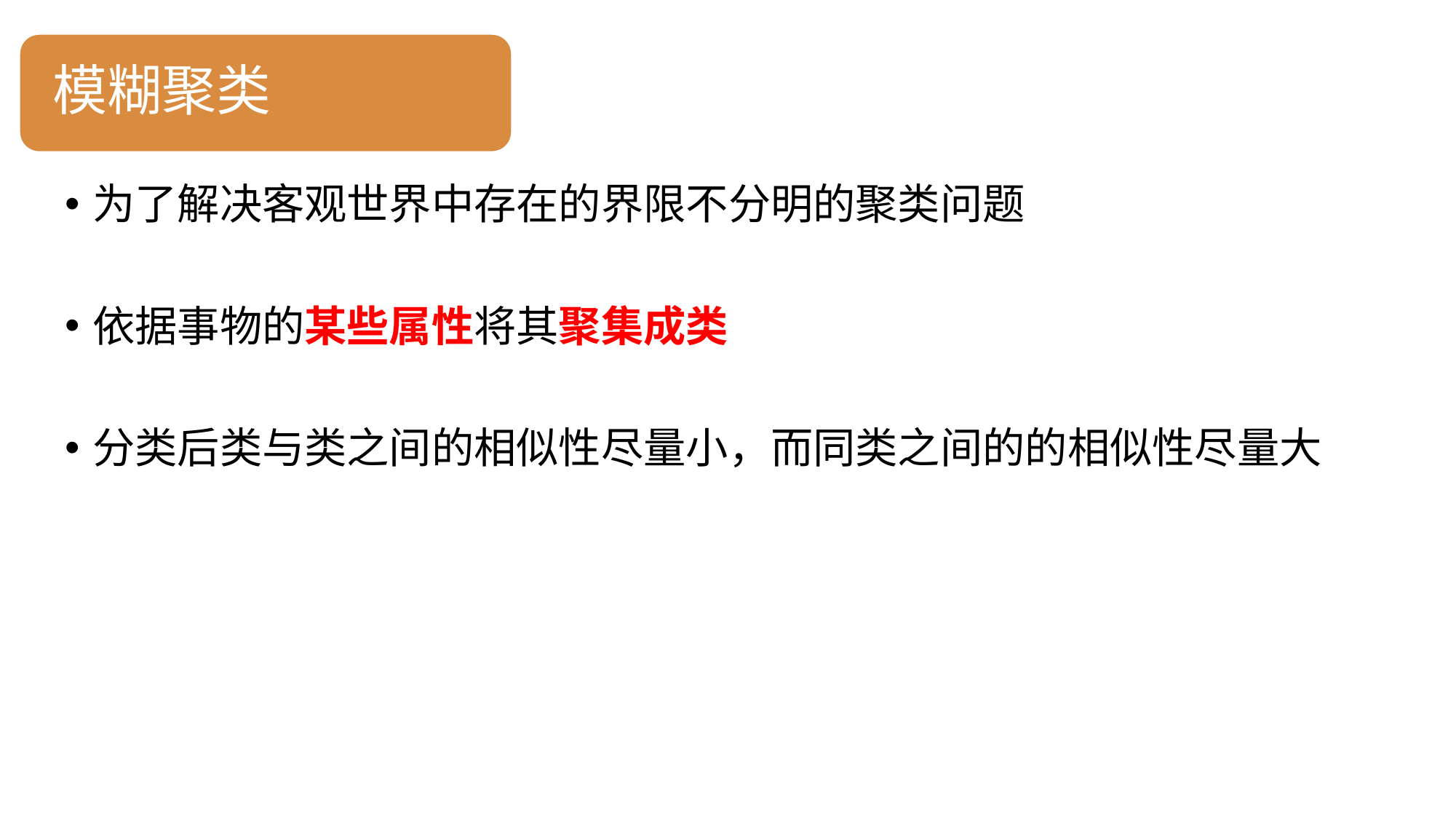

模糊聚类
为了解决客观世界中存在的界限不分明的聚类问题

依据事物的某些属性将其聚集成类

分类后类与类之间的相似性尽量小，而同类之间的的相似性尽量大